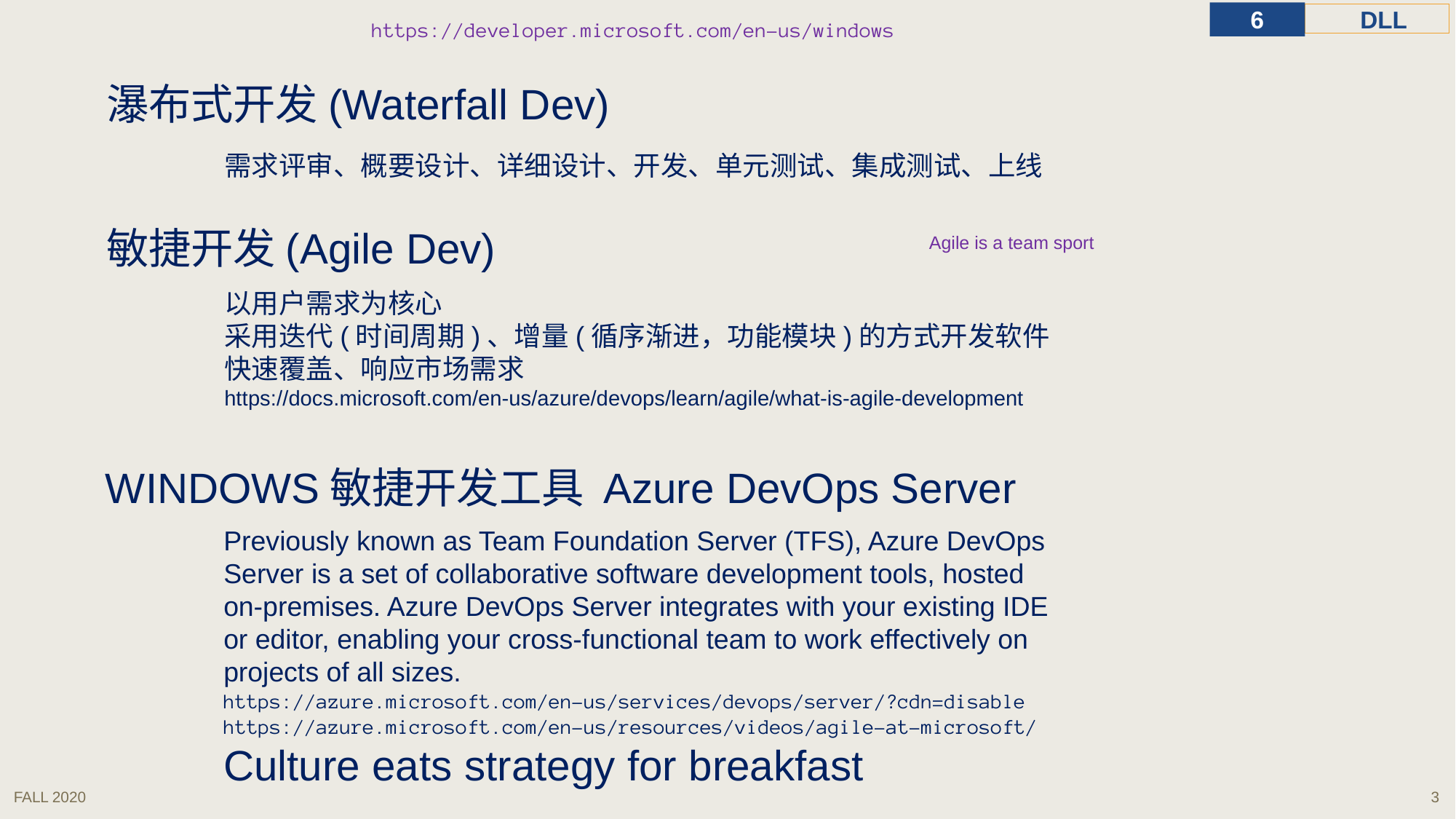

https://developer.microsoft.com/en-us/windows
瀑布式开发(Waterfall Dev)
需求评审、概要设计、详细设计、开发、单元测试、集成测试、上线
敏捷开发(Agile Dev)
Agile is a team sport
以用户需求为核心
采用迭代(时间周期)、增量(循序渐进，功能模块)的方式开发软件
快速覆盖、响应市场需求
https://docs.microsoft.com/en-us/azure/devops/learn/agile/what-is-agile-development
WINDOWS敏捷开发工具 Azure DevOps Server
Previously known as Team Foundation Server (TFS), Azure DevOps Server is a set of collaborative software development tools, hosted on-premises. Azure DevOps Server integrates with your existing IDE or editor, enabling your cross-functional team to work effectively on projects of all sizes.
https://azure.microsoft.com/en-us/services/devops/server/?cdn=disable
https://azure.microsoft.com/en-us/resources/videos/agile-at-microsoft/
Culture eats strategy for breakfast